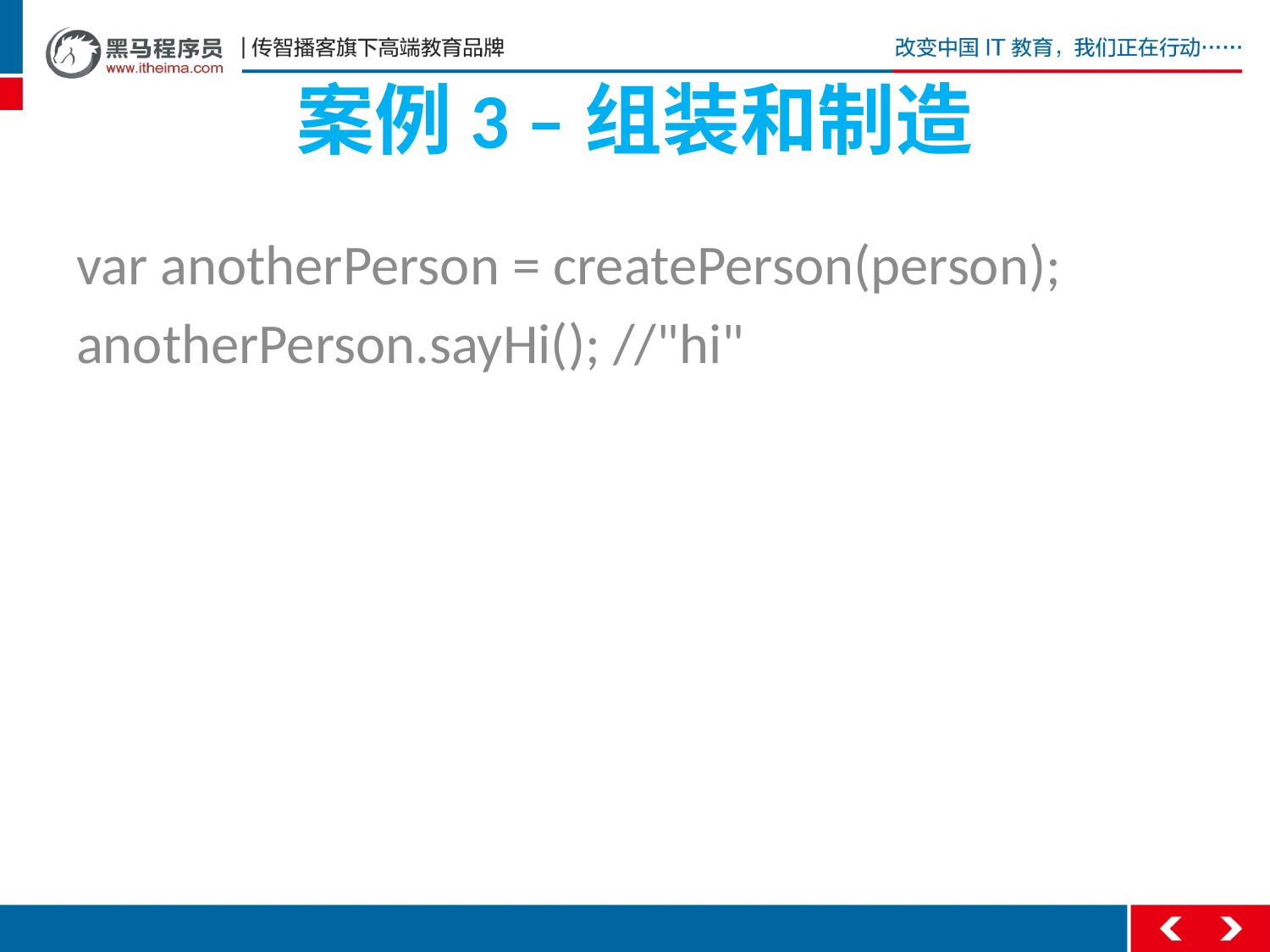

# 案例3 –组装和制造
var anotherPerson = createPerson(person);
anotherPerson.sayHi(); //"hi"